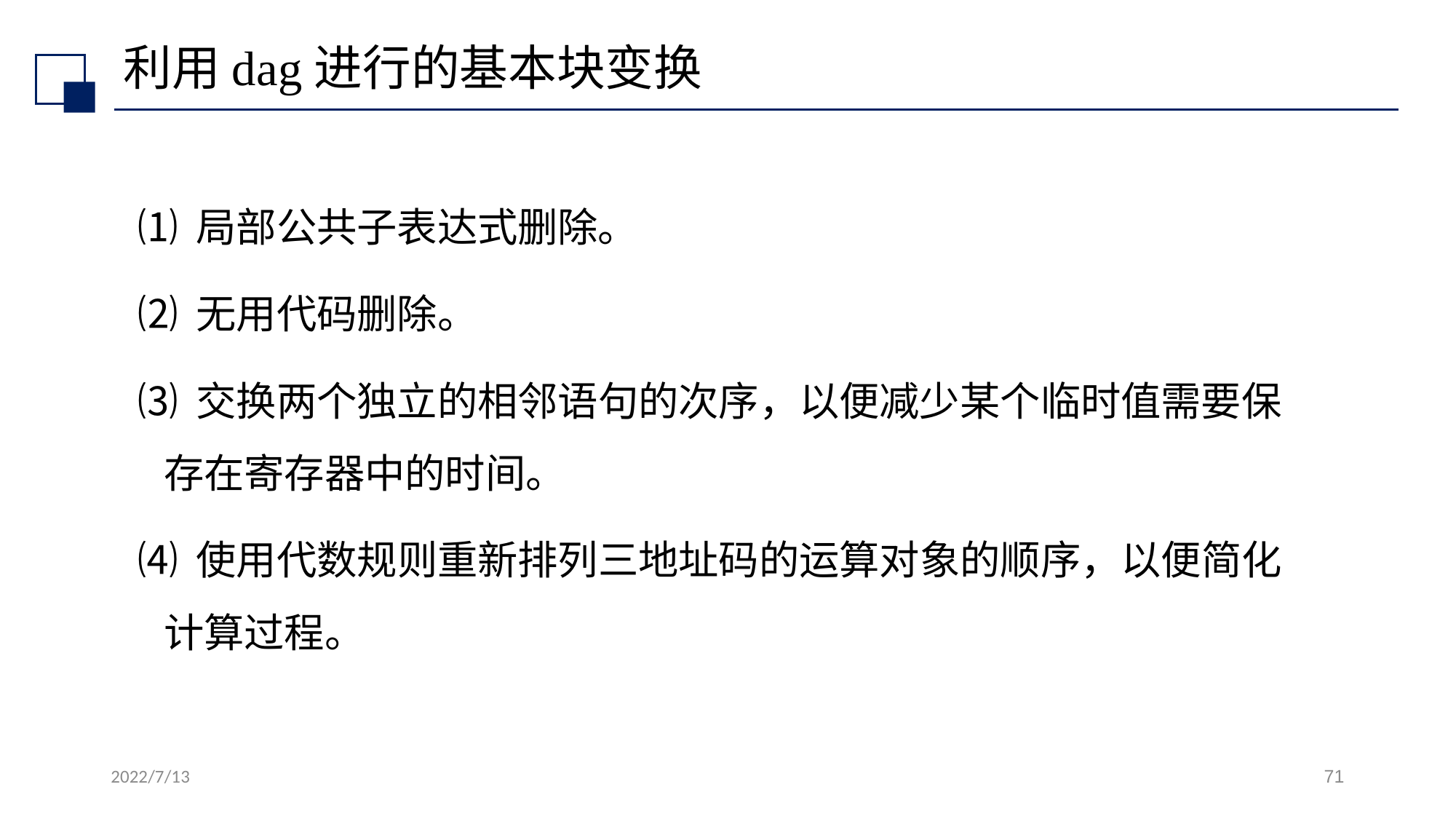

# 利用dag进行的基本块变换
⑴ 局部公共子表达式删除。
⑵ 无用代码删除。
⑶ 交换两个独立的相邻语句的次序，以便减少某个临时值需要保存在寄存器中的时间。
⑷ 使用代数规则重新排列三地址码的运算对象的顺序，以便简化计算过程。
2022/7/13
71